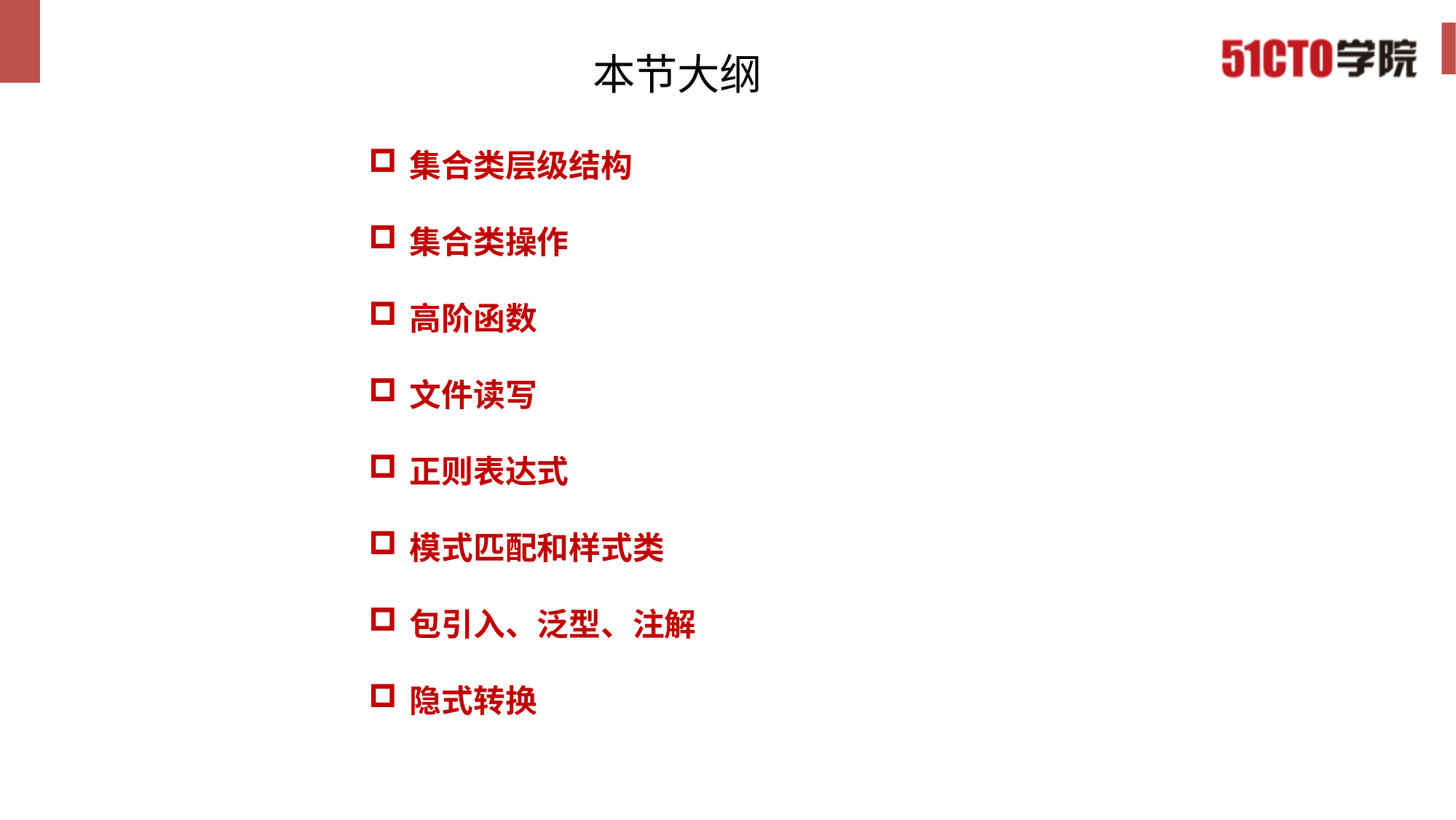

# 本节大纲
集合类层级结构

集合类操作

高阶函数

文件读写

正则表达式

模式匹配和样式类

包引入、泛型、注解

隐式转换